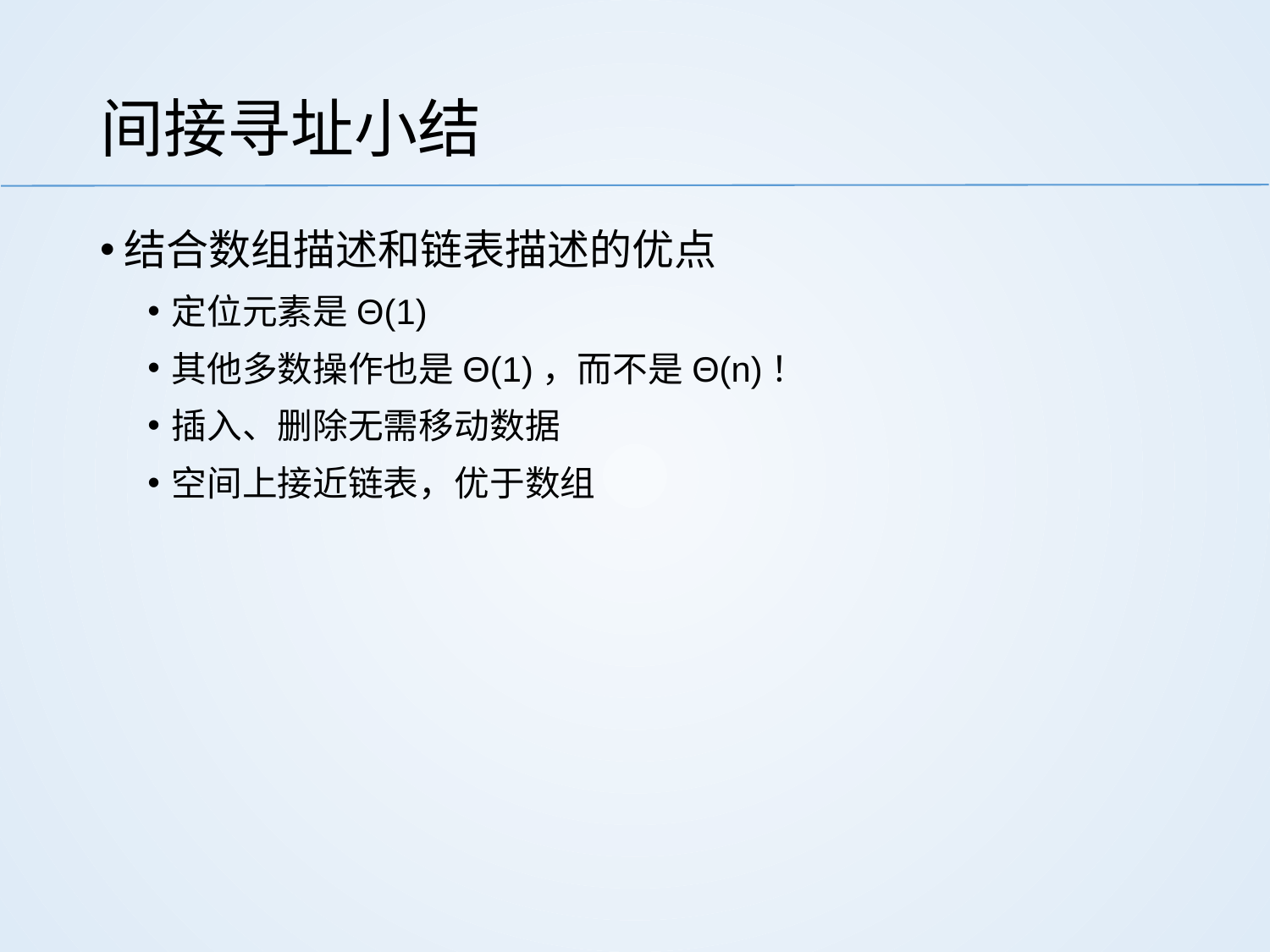

# 间接寻址小结
结合数组描述和链表描述的优点
定位元素是Θ(1)
其他多数操作也是Θ(1)，而不是Θ(n)！
插入、删除无需移动数据
空间上接近链表，优于数组
51